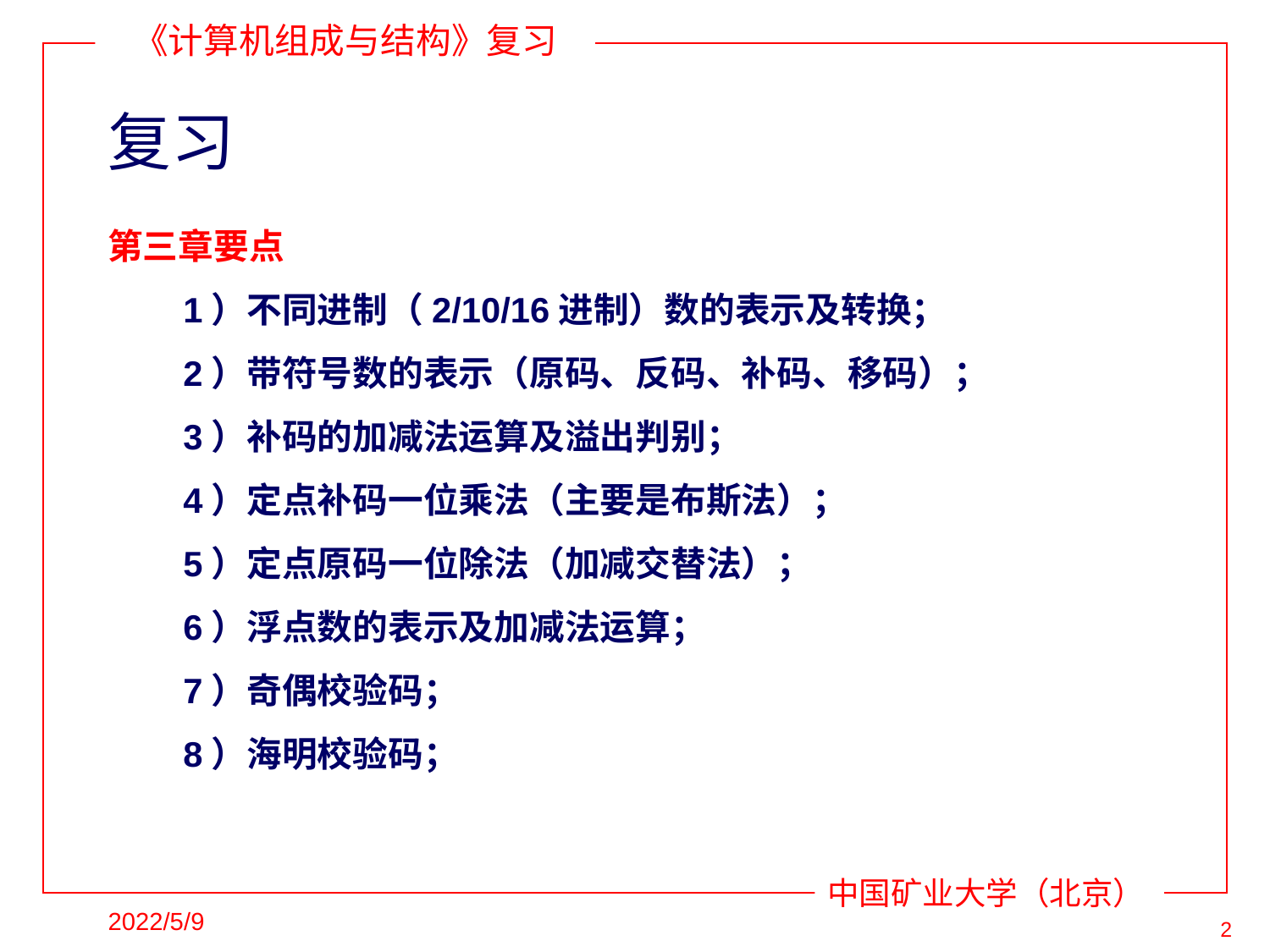

# 复习
第三章要点
1）不同进制（2/10/16进制）数的表示及转换；
2）带符号数的表示（原码、反码、补码、移码）；
3）补码的加减法运算及溢出判别；
4）定点补码一位乘法（主要是布斯法）；
5）定点原码一位除法（加减交替法）；
6）浮点数的表示及加减法运算；
7）奇偶校验码；
8）海明校验码；
2022/5/9